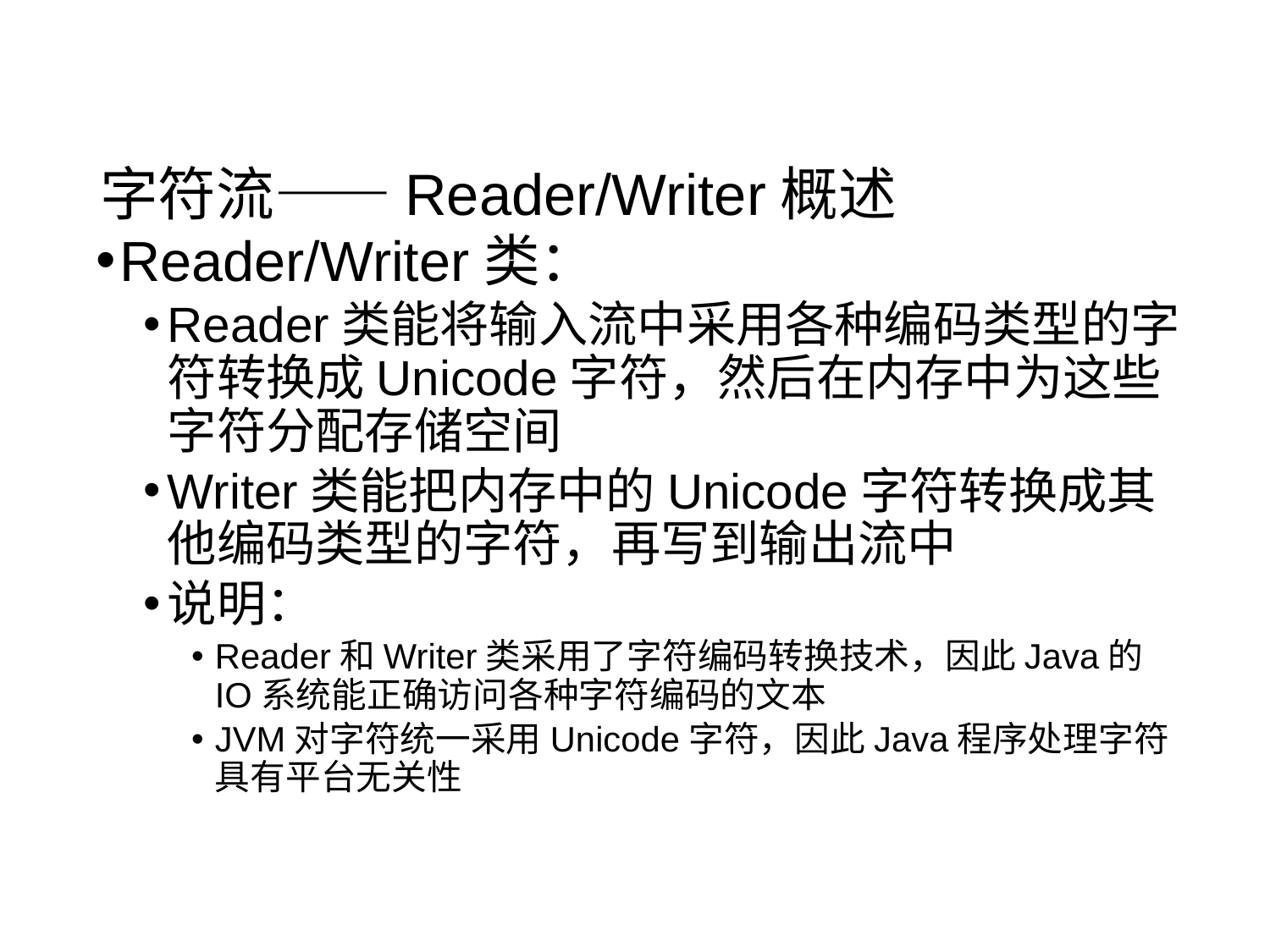

# 字符流——Reader/Writer概述
Reader/Writer类：
Reader类能将输入流中采用各种编码类型的字符转换成Unicode字符，然后在内存中为这些字符分配存储空间
Writer类能把内存中的Unicode字符转换成其他编码类型的字符，再写到输出流中
说明：
Reader和Writer类采用了字符编码转换技术，因此Java的IO系统能正确访问各种字符编码的文本
JVM对字符统一采用Unicode字符，因此Java程序处理字符具有平台无关性